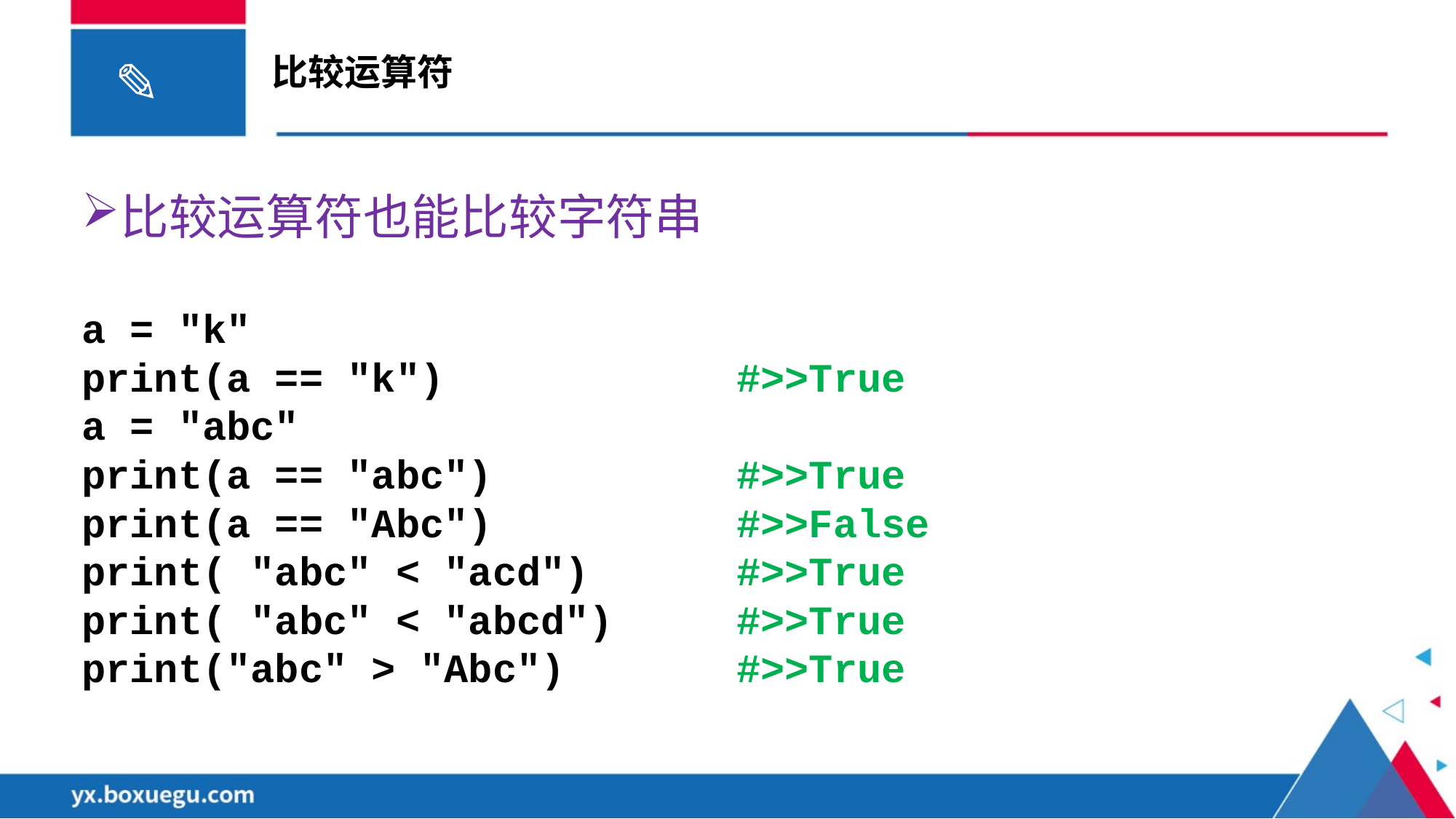

比较运算符
比较运算符也能比较字符串

a = "k"
print(a == "k")			#>>True
a = "abc"
print(a == "abc")			#>>True
print(a == "Abc")			#>>False
print( "abc" < "acd")		#>>True
print( "abc" < "abcd")		#>>True
print("abc" > "Abc")		#>>True
50